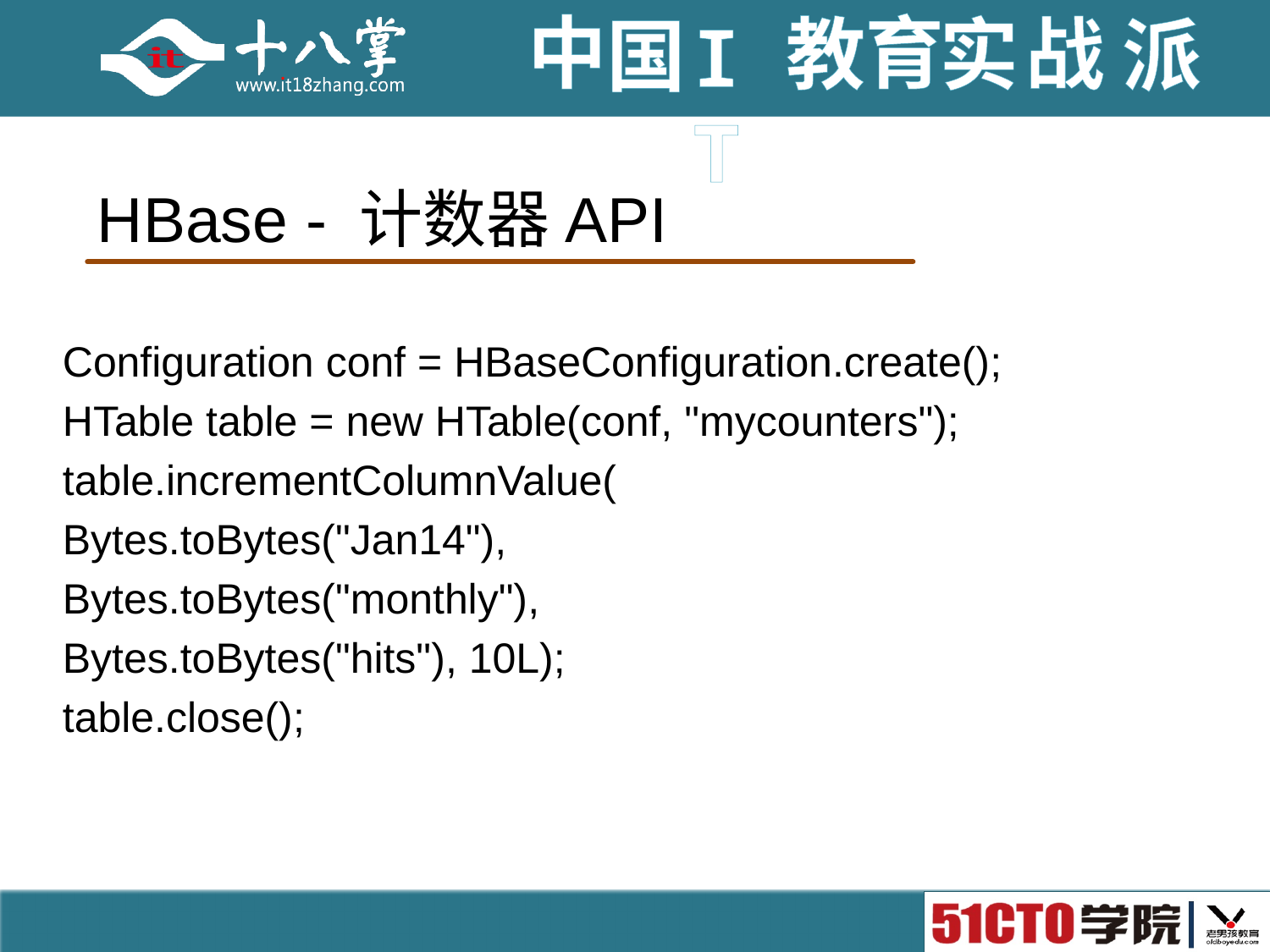

# HBase - 计数器API

Configuration conf = HBaseConfiguration.create();
HTable table = new HTable(conf, "mycounters");
table.incrementColumnValue(
Bytes.toBytes("Jan14"),
Bytes.toBytes("monthly"),
Bytes.toBytes("hits"), 10L);
table.close();